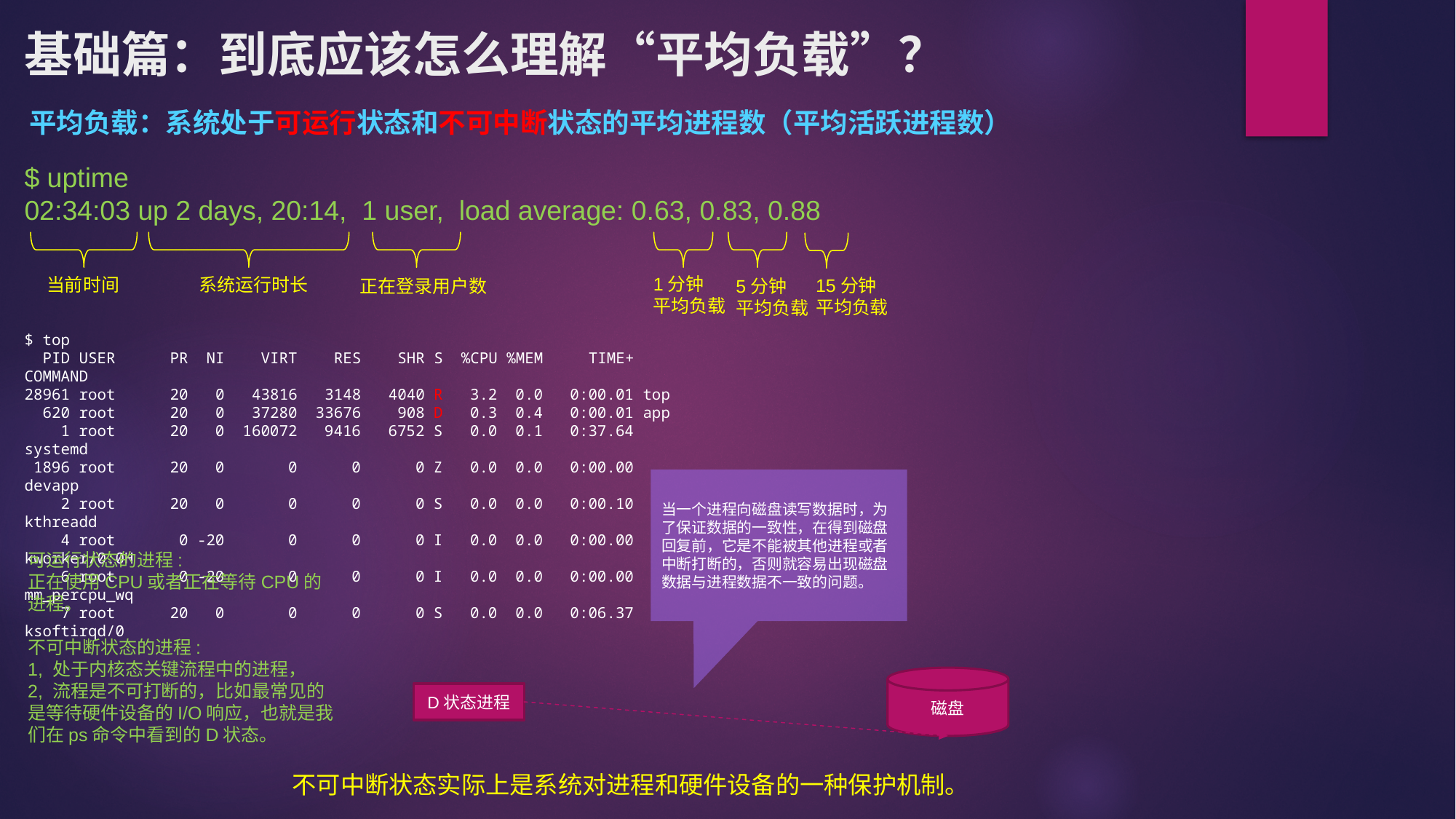

# 基础篇：到底应该怎么理解“平均负载”？
平均负载：系统处于可运行状态和不可中断状态的平均进程数（平均活跃进程数）

$ uptime
02:34:03 up 2 days, 20:14,  1 user,  load average: 0.63, 0.83, 0.88

1分钟
平均负载
系统运行时长
当前时间
15分钟
平均负载
正在登录用户数
5分钟
平均负载
$ top
  PID USER      PR  NI    VIRT    RES    SHR S  %CPU %MEM     TIME+ COMMAND
28961 root      20   0   43816   3148   4040 R   3.2  0.0   0:00.01 top
  620 root      20   0   37280  33676    908 D   0.3  0.4   0:00.01 app
    1 root      20   0  160072   9416   6752 S   0.0  0.1   0:37.64 systemd
 1896 root      20   0       0      0      0 Z   0.0  0.0   0:00.00 devapp
    2 root      20   0       0      0      0 S   0.0  0.0   0:00.10 kthreadd
    4 root       0 -20       0      0      0 I   0.0  0.0   0:00.00 kworker/0:0H
    6 root       0 -20       0      0      0 I   0.0  0.0   0:00.00 mm_percpu_wq
    7 root      20   0       0      0      0 S   0.0  0.0   0:06.37 ksoftirqd/0
当一个进程向磁盘读写数据时，为了保证数据的一致性，在得到磁盘回复前，它是不能被其他进程或者中断打断的，否则就容易出现磁盘数据与进程数据不一致的问题。
可运行状态的进程:
正在使用CPU或者正在等待CPU的进程。

不可中断状态的进程:
1, 处于内核态关键流程中的进程，
2, 流程是不可打断的，比如最常见的是等待硬件设备的I/O响应，也就是我们在ps命令中看到的D状态。
磁盘
D状态进程
不可中断状态实际上是系统对进程和硬件设备的一种保护机制。